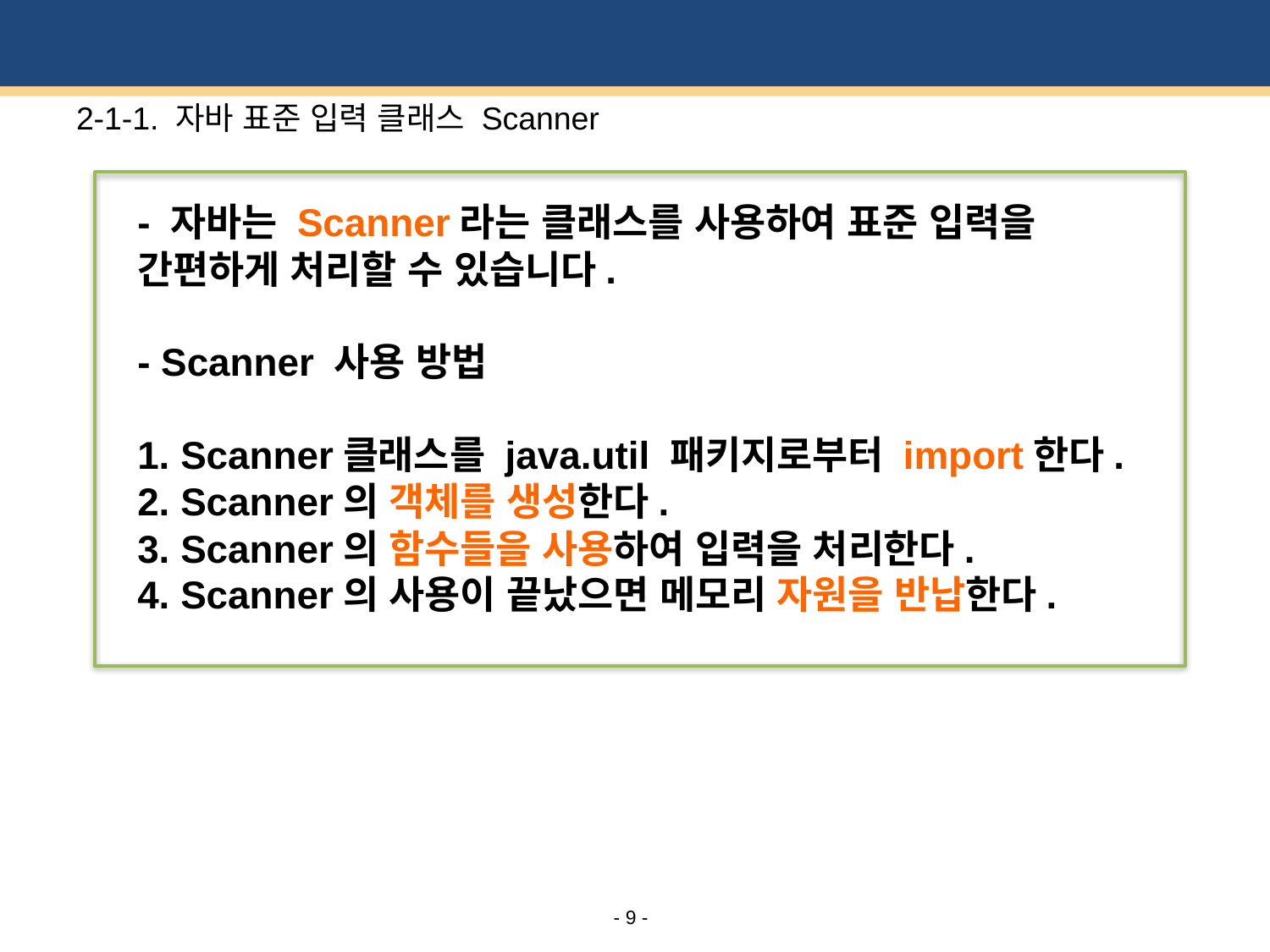

# 2-1-1. 자바 표준 입력 클래스 Scanner

- 자바는 Scanner라는 클래스를 사용하여 표준 입력을 간편하게 처리할 수 있습니다.

- Scanner 사용 방법

1. Scanner클래스를 java.util 패키지로부터 import한다.
2. Scanner의 객체를 생성한다.
3. Scanner의 함수들을 사용하여 입력을 처리한다.
4. Scanner의 사용이 끝났으면 메모리 자원을 반납한다.